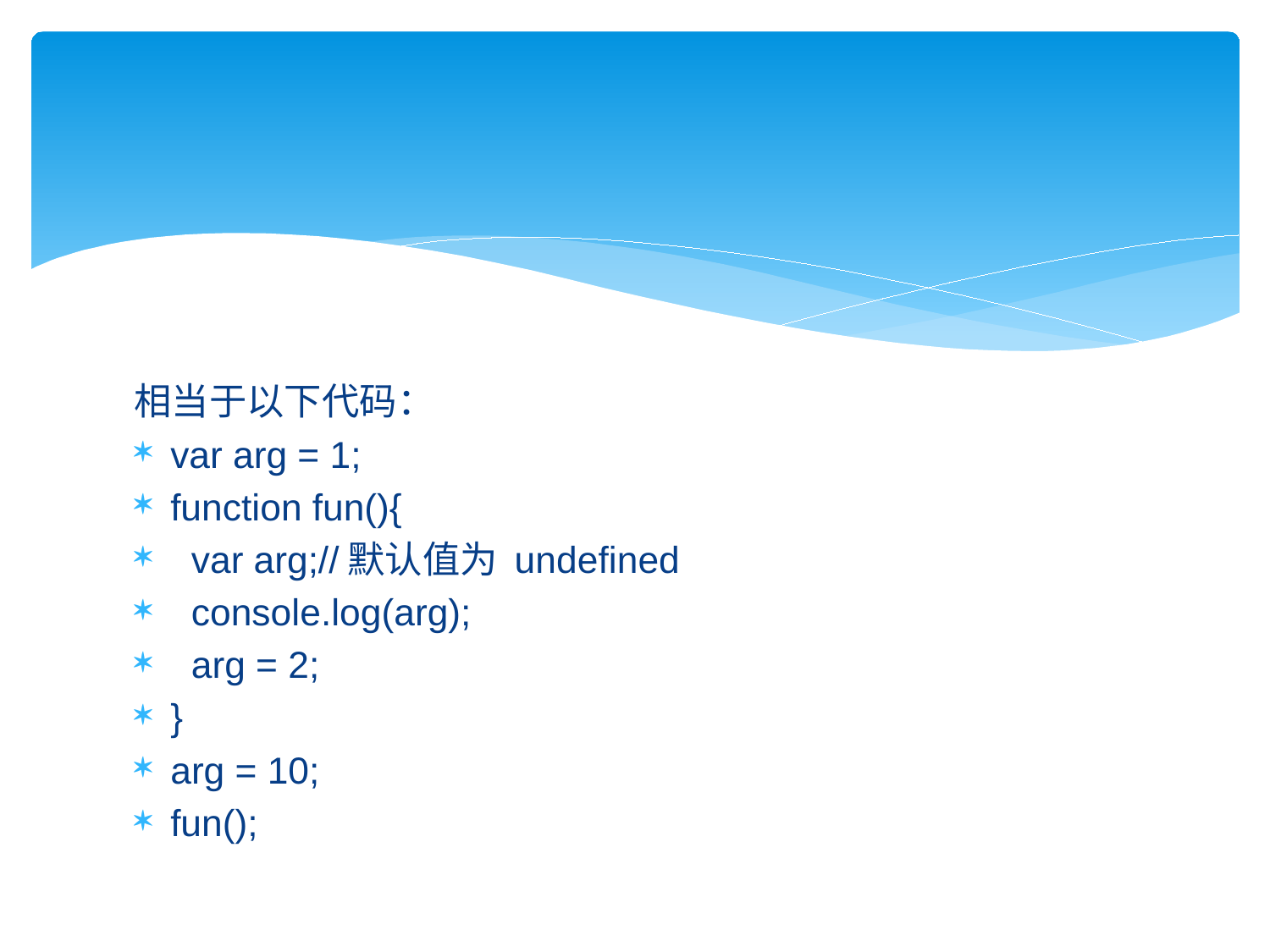

#
相当于以下代码：
var arg = 1;
function fun(){
  var arg;//默认值为 undefined
  console.log(arg);
  arg = 2;
}
arg = 10;
fun();